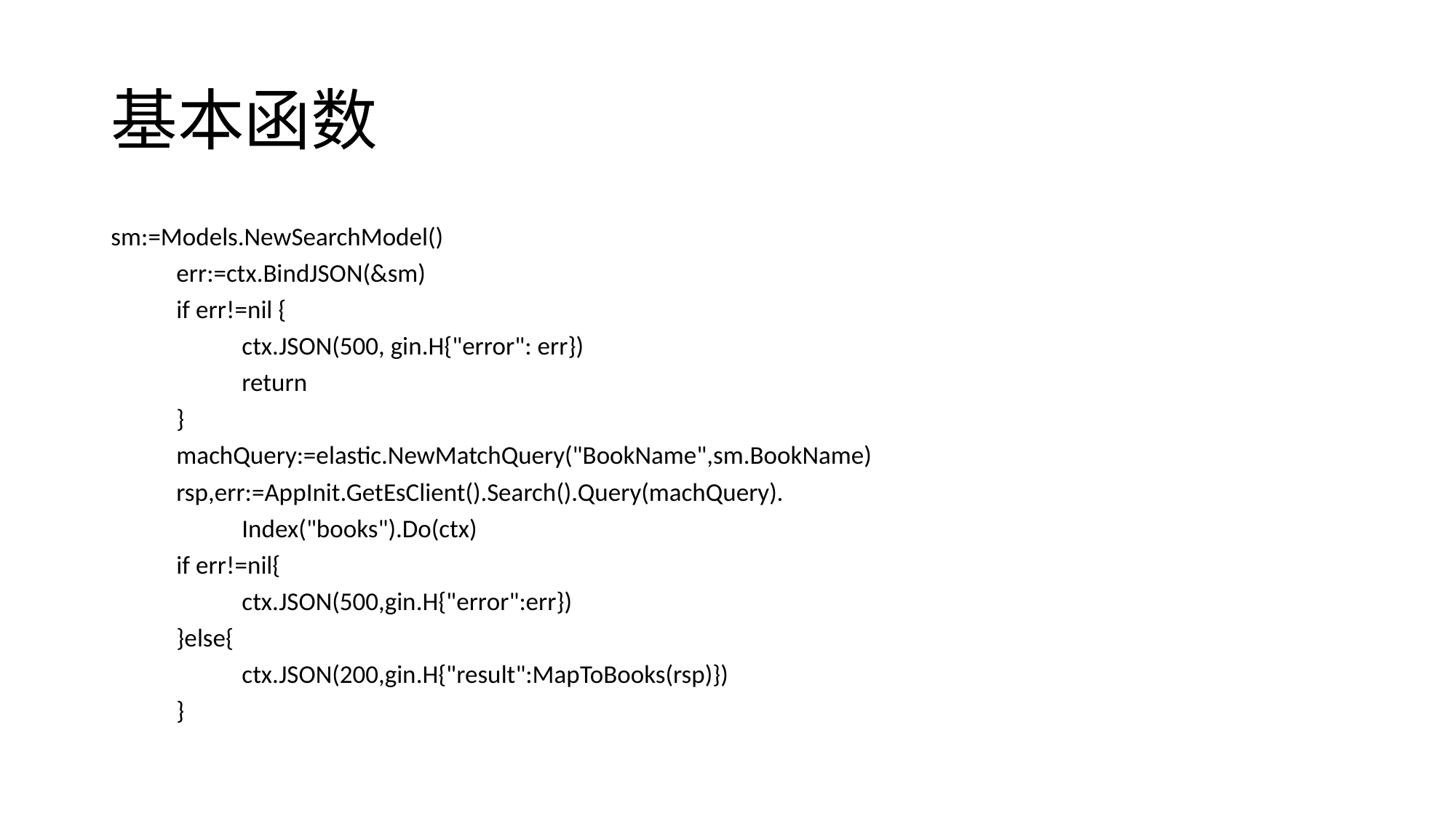

# 基本函数
sm:=Models.NewSearchModel()
	err:=ctx.BindJSON(&sm)
	if err!=nil {
		ctx.JSON(500, gin.H{"error": err})
		return
	}
	machQuery:=elastic.NewMatchQuery("BookName",sm.BookName)
	rsp,err:=AppInit.GetEsClient().Search().Query(machQuery).
		Index("books").Do(ctx)
	if err!=nil{
		ctx.JSON(500,gin.H{"error":err})
	}else{
		ctx.JSON(200,gin.H{"result":MapToBooks(rsp)})
	}